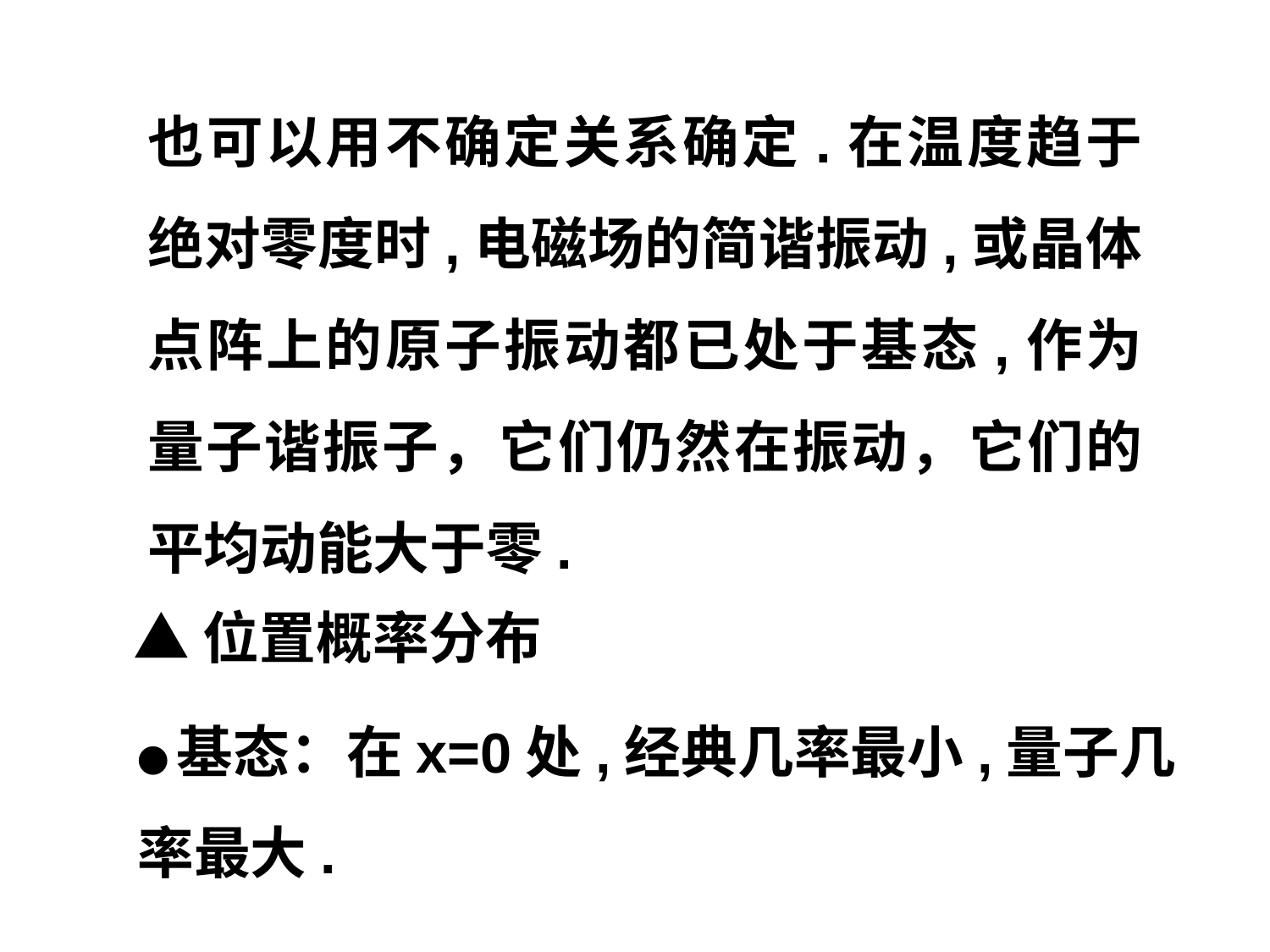

也可以用不确定关系确定.在温度趋于绝对零度时,电磁场的简谐振动,或晶体点阵上的原子振动都已处于基态,作为量子谐振子，它们仍然在振动，它们的平均动能大于零.
▲位置概率分布
●基态：在x=0处,经典几率最小,量子几率最大.